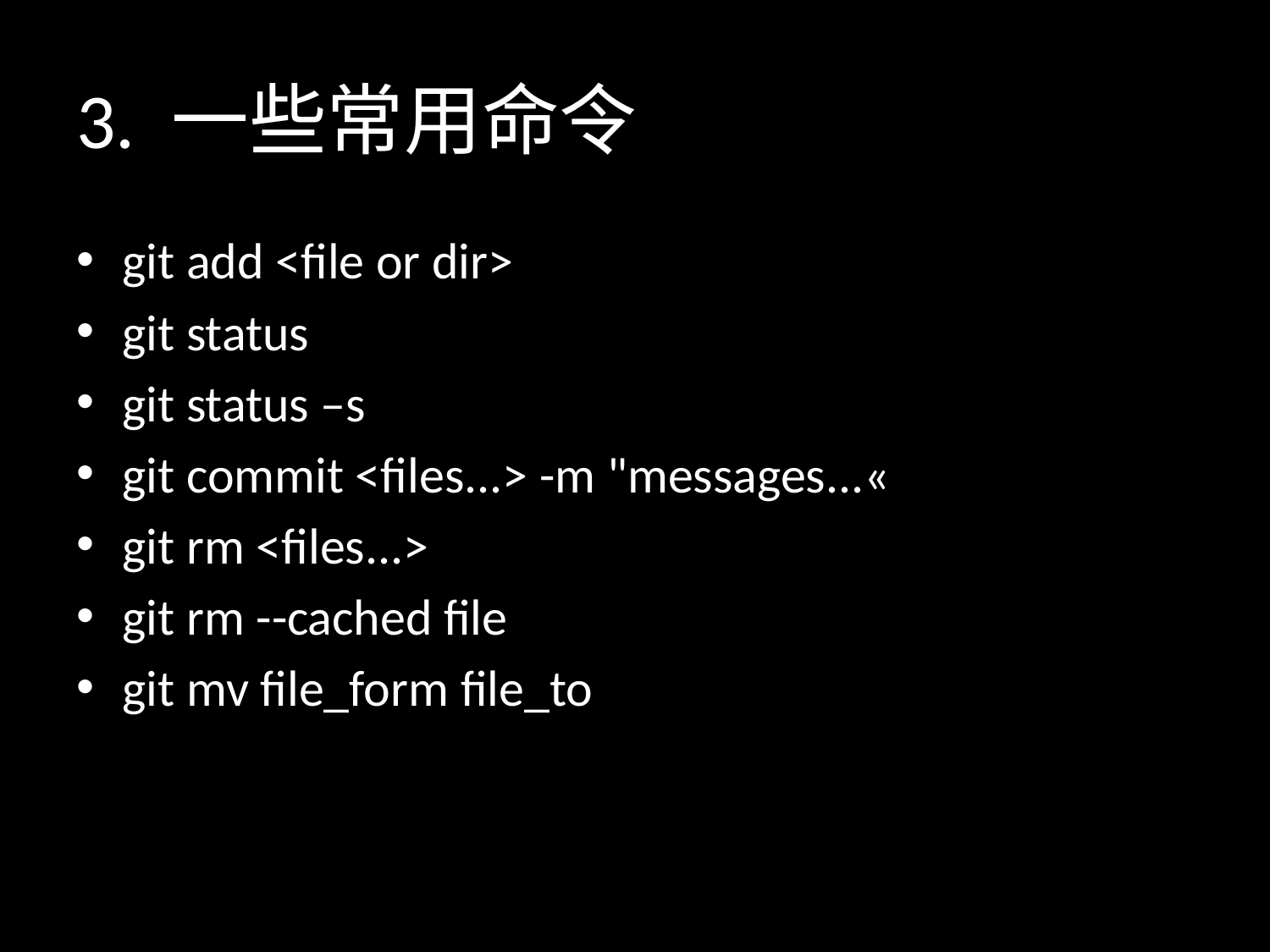

# 3. 一些常用命令
git add <file or dir>
git status
git status –s
git commit <files...> -m "messages...«
git rm <files...>
git rm --cached file
git mv file_form file_to